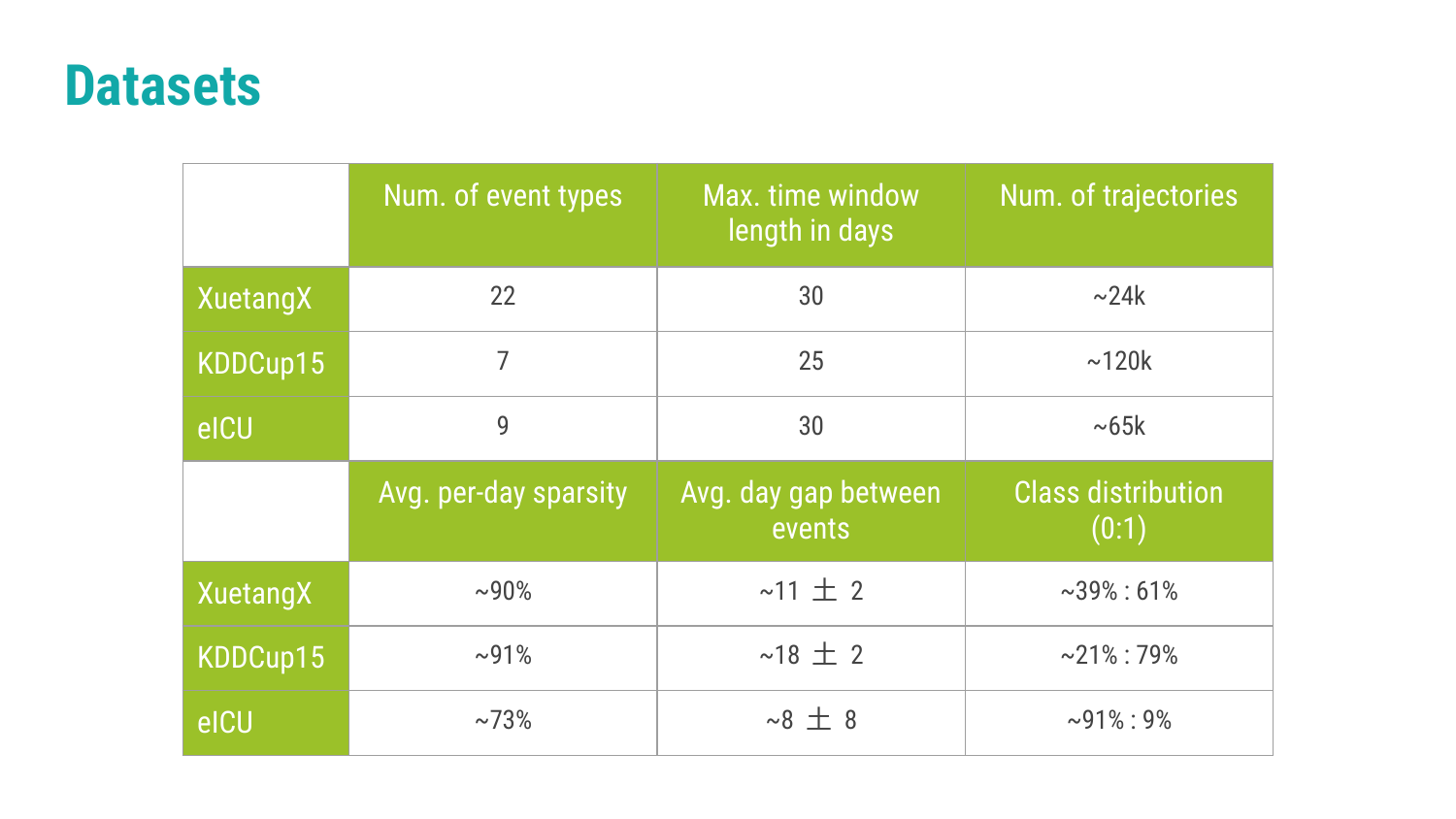

# Datasets
|  | Num. of event types | Max. time window length in days | Num. of trajectories |
| --- | --- | --- | --- |
| XuetangX | 22 | 30 | ~24k |
| KDDCup15 | 7 | 25 | ~120k |
| eICU | 9 | 30 | ~65k |
|  | Avg. per-day sparsity | Avg. day gap between events | Class distribution (0:1) |
| XuetangX | ~90% | ~11 土 2 | ~39% : 61% |
| KDDCup15 | ~91% | ~18 土 2 | ~21% : 79% |
| eICU | ~73% | ~8 土 8 | ~91% : 9% |